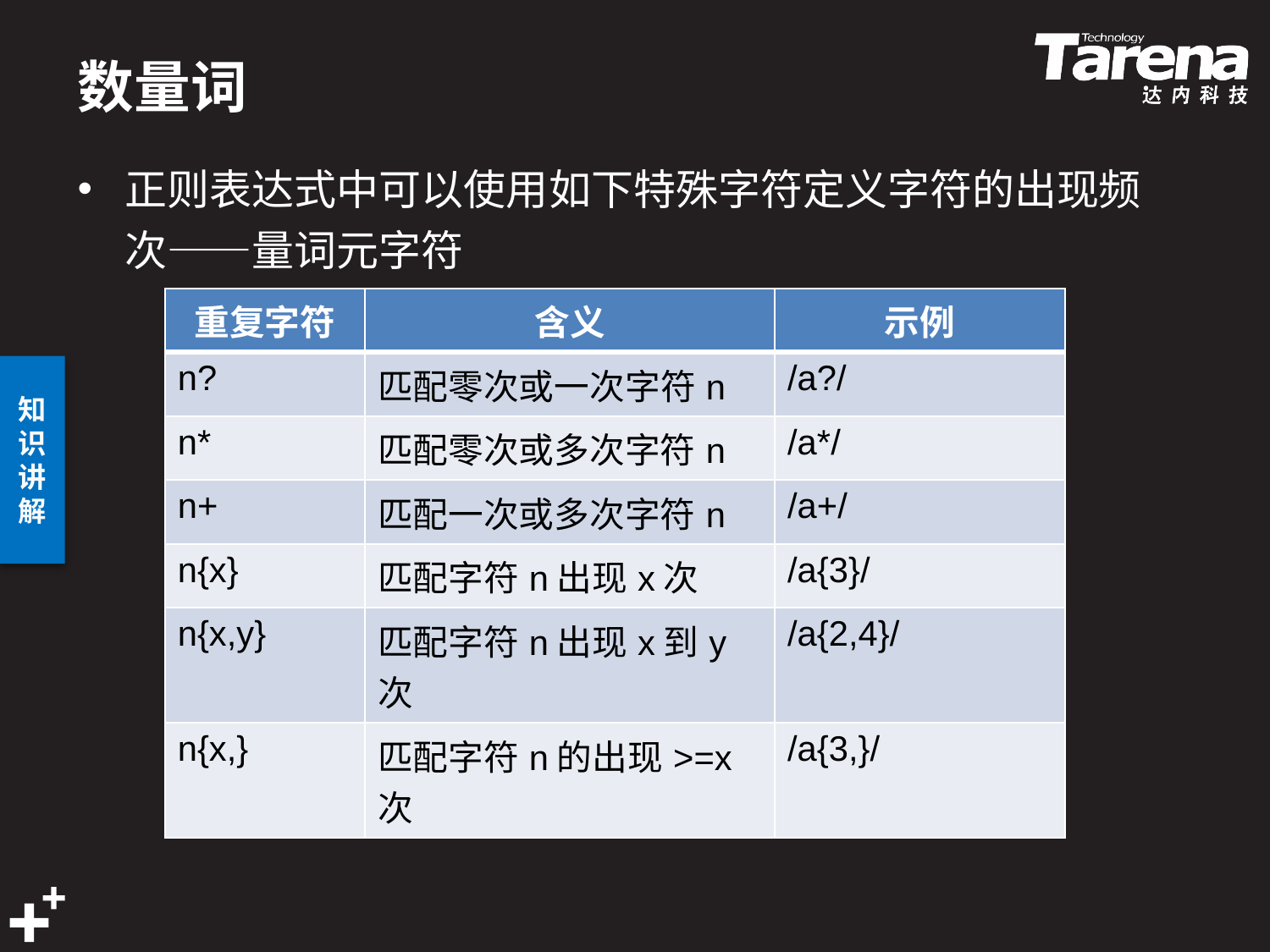

# 数量词
正则表达式中可以使用如下特殊字符定义字符的出现频次——量词元字符
| 重复字符 | 含义 | 示例 |
| --- | --- | --- |
| n? | 匹配零次或一次字符n | /a?/ |
| n\* | 匹配零次或多次字符n | /a\*/ |
| n+ | 匹配一次或多次字符n | /a+/ |
| n{x} | 匹配字符n出现x次 | /a{3}/ |
| n{x,y} | 匹配字符n出现x到y次 | /a{2,4}/ |
| n{x,} | 匹配字符n的出现>=x次 | /a{3,}/ |